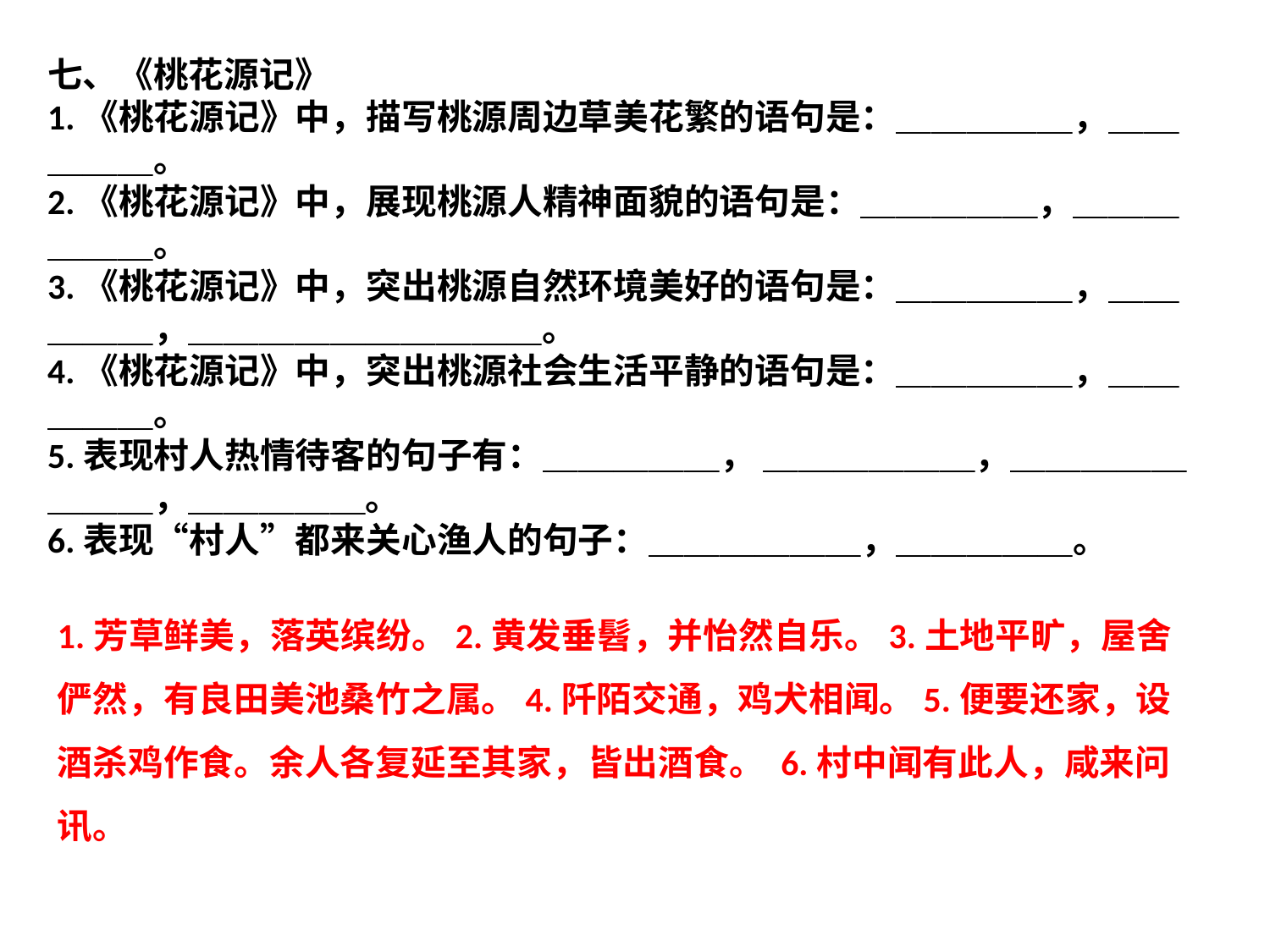

七、《桃花源记》
1.《桃花源记》中，描写桃源周边草美花繁的语句是：＿＿＿＿＿，＿＿＿＿＿。
2.《桃花源记》中，展现桃源人精神面貌的语句是：＿＿＿＿＿，＿＿＿＿＿＿。
3.《桃花源记》中，突出桃源自然环境美好的语句是：＿＿＿＿＿，＿＿＿＿＿，＿＿＿＿＿＿＿＿＿＿。
4.《桃花源记》中，突出桃源社会生活平静的语句是：＿＿＿＿＿，＿＿＿＿＿。
5.表现村人热情待客的句子有：＿＿＿＿＿， ＿＿＿＿＿＿，＿＿＿＿＿＿＿＿，＿＿＿＿＿。
6.表现“村人”都来关心渔人的句子：＿＿＿＿＿＿，＿＿＿＿＿。

1.芳草鲜美，落英缤纷。2.黄发垂髫，并怡然自乐。3.土地平旷，屋舍俨然，有良田美池桑竹之属。4.阡陌交通，鸡犬相闻。5.便要还家，设酒杀鸡作食。余人各复延至其家，皆出酒食。 6.村中闻有此人，咸来问讯。